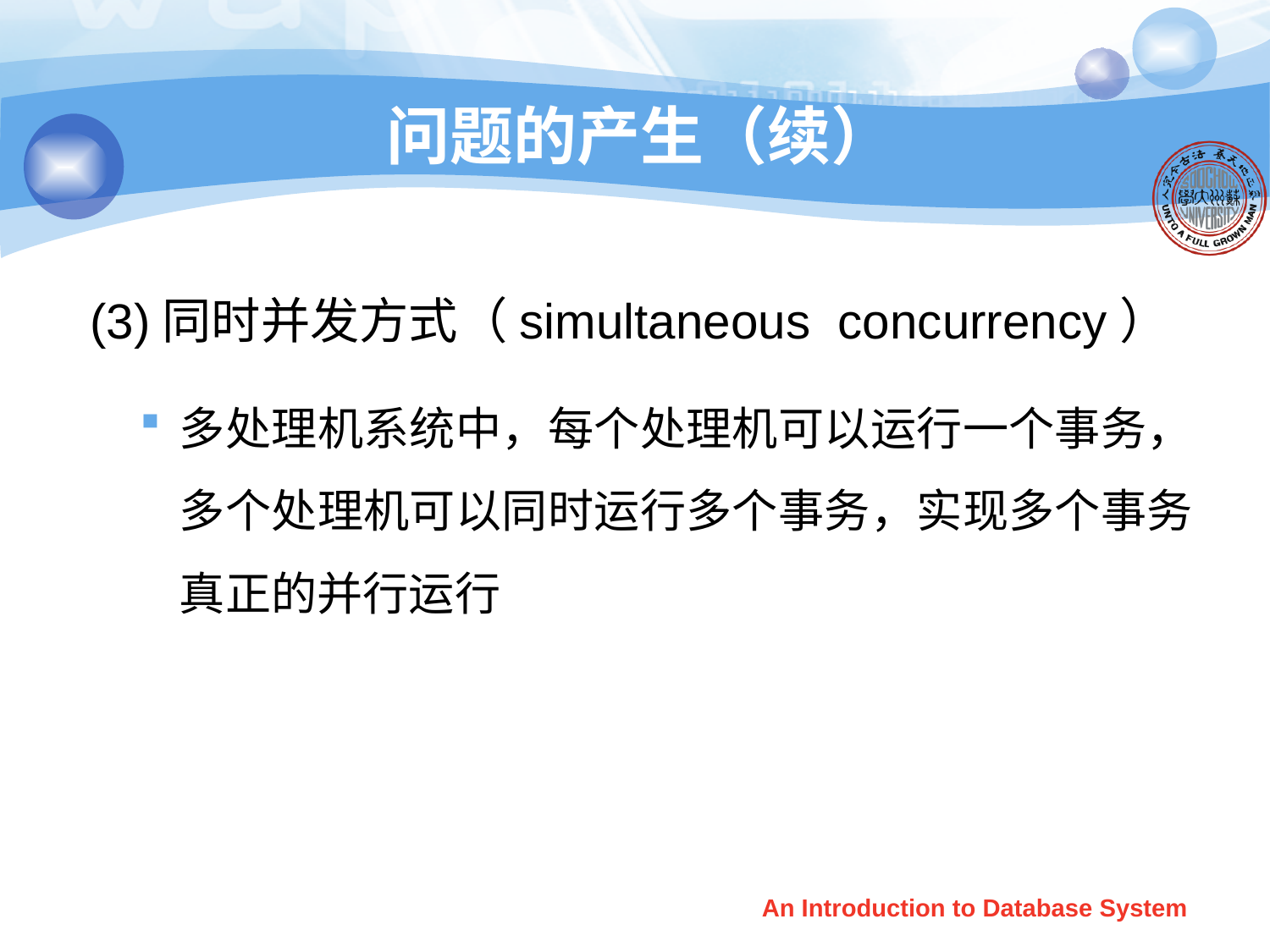

# 问题的产生（续）
 (3)同时并发方式（simultaneous  concurrency）
多处理机系统中，每个处理机可以运行一个事务，多个处理机可以同时运行多个事务，实现多个事务真正的并行运行

An Introduction to Database System